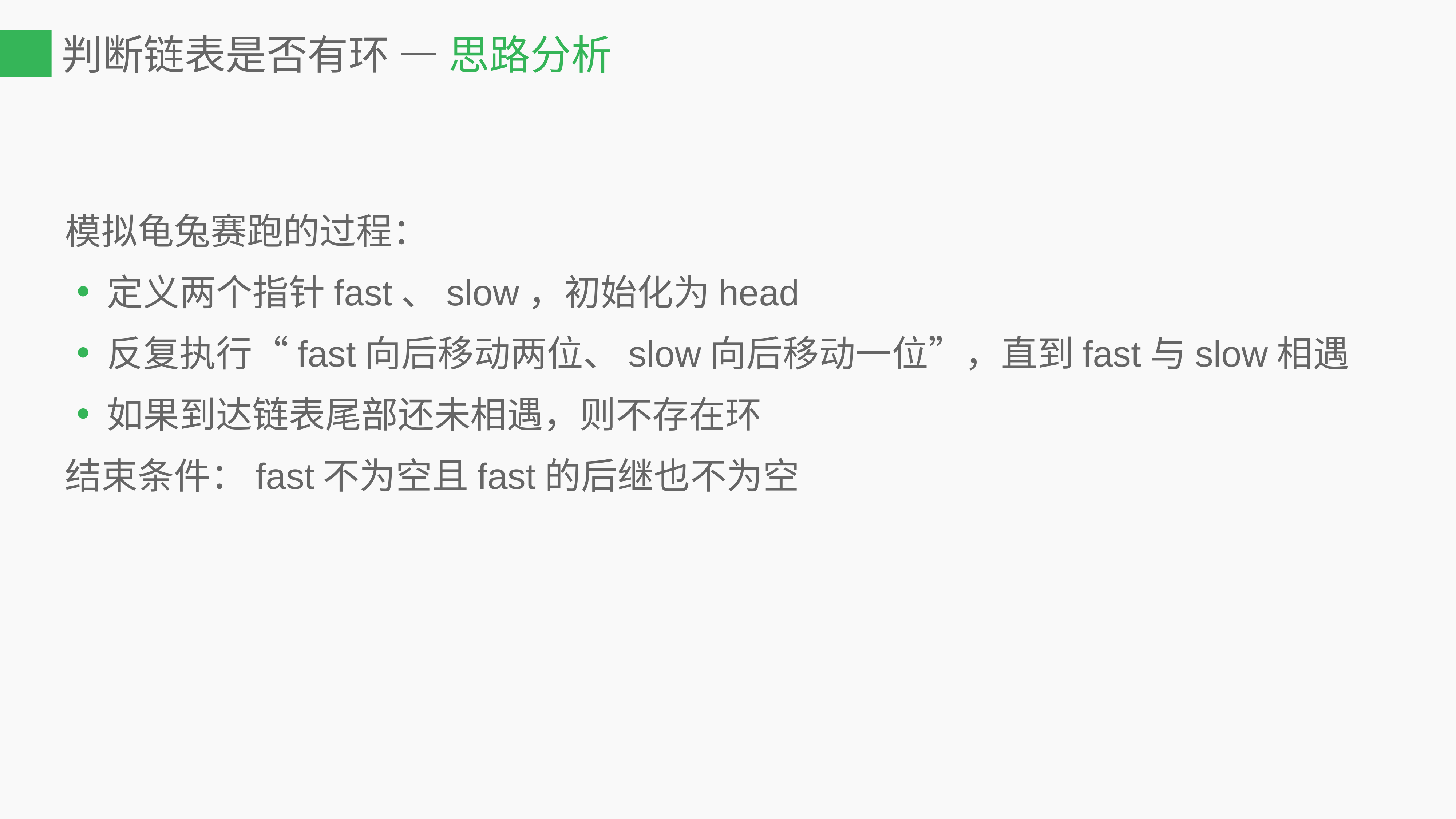

# 判断链表是否有环 — 思路分析
模拟龟兔赛跑的过程：
定义两个指针fast、slow，初始化为head
反复执行“fast向后移动两位、slow向后移动一位”，直到fast与slow相遇
如果到达链表尾部还未相遇，则不存在环
结束条件：fast不为空且fast的后继也不为空